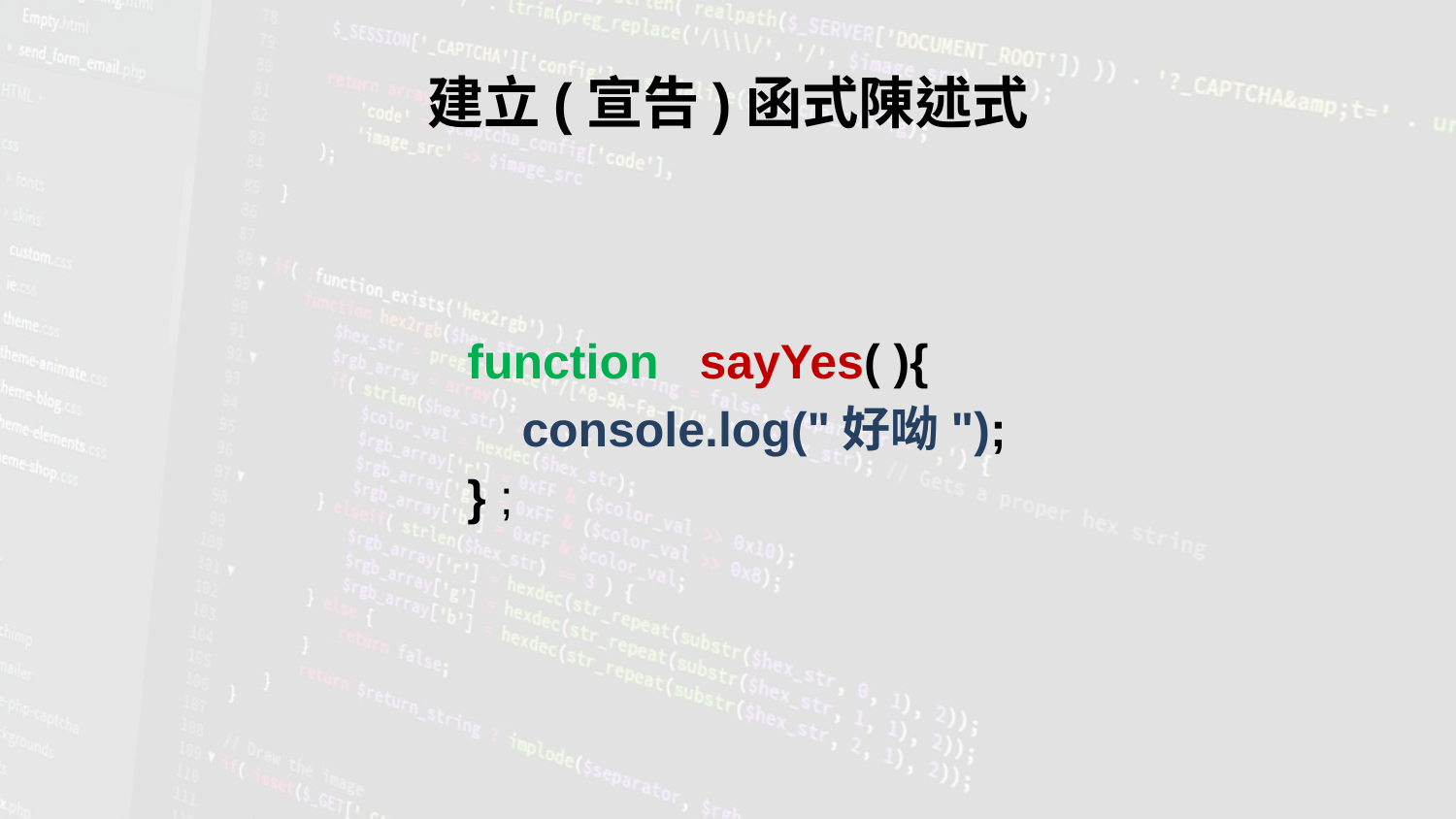

# 建立(宣告)函式陳述式
function   sayYes( ){
    console.log("好呦");
} ;